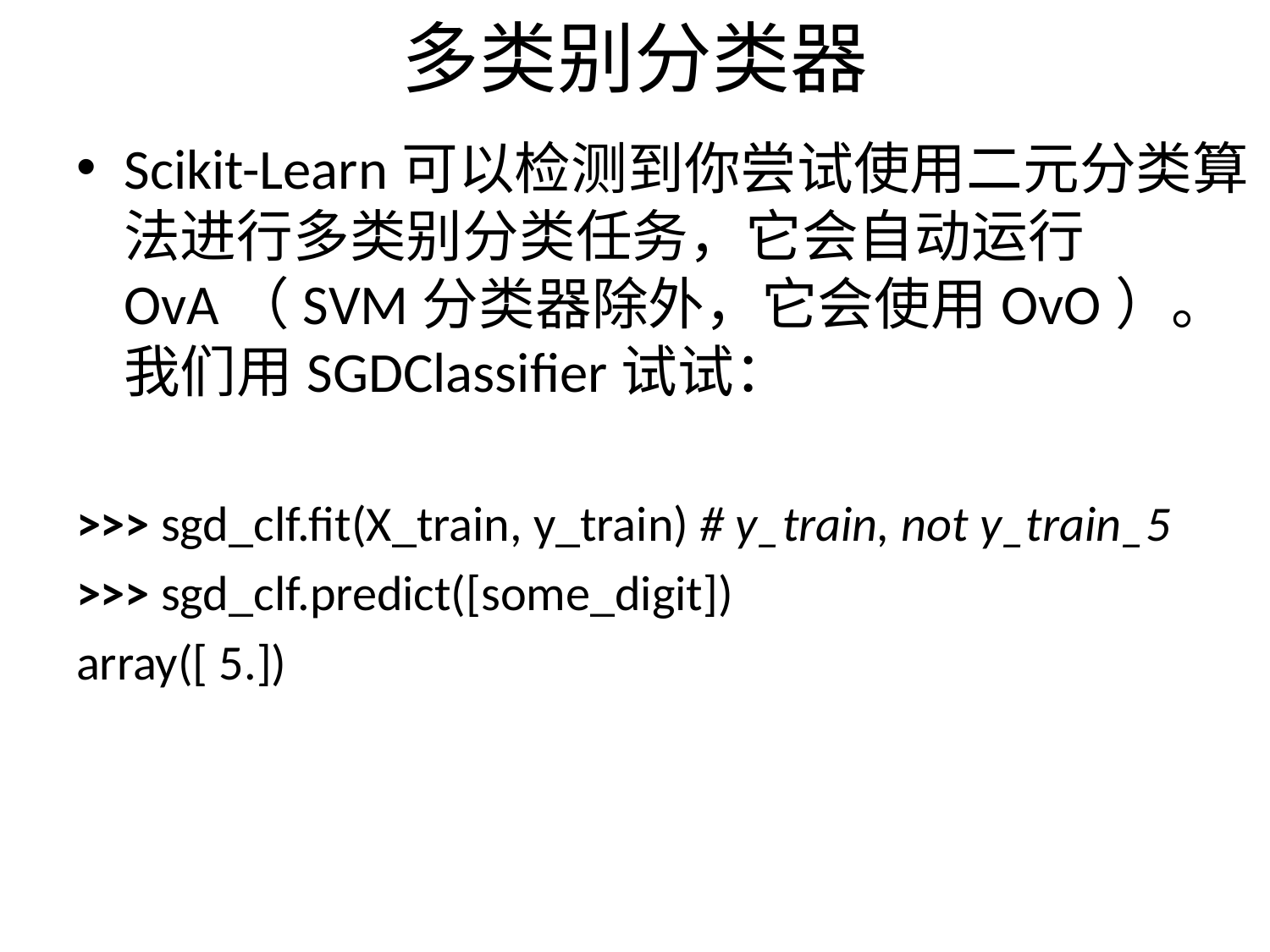

# 多类别分类器
Scikit-Learn可以检测到你尝试使用二元分类算法进行多类别分类任务，它会自动运行OvA（SVM分类器除外，它会使用OvO）。我们用SGDClassifier试试：

>>> sgd_clf.fit(X_train, y_train) # y_train, not y_train_5
>>> sgd_clf.predict([some_digit])
array([ 5.])